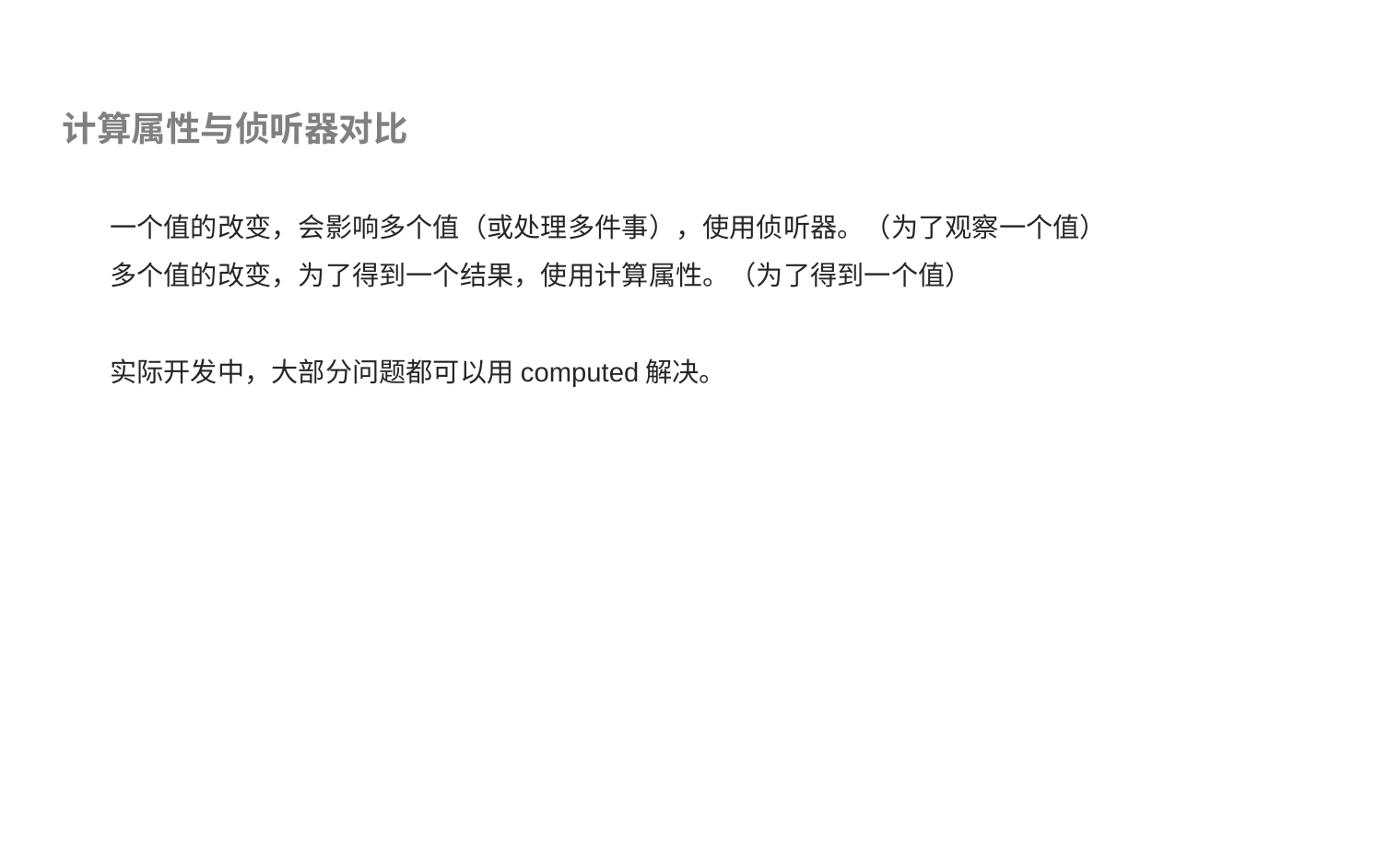

计算属性与侦听器对比
一个值的改变，会影响多个值（或处理多件事），使用侦听器。（为了观察一个值）
多个值的改变，为了得到一个结果，使用计算属性。（为了得到一个值）

实际开发中，大部分问题都可以用computed解决。